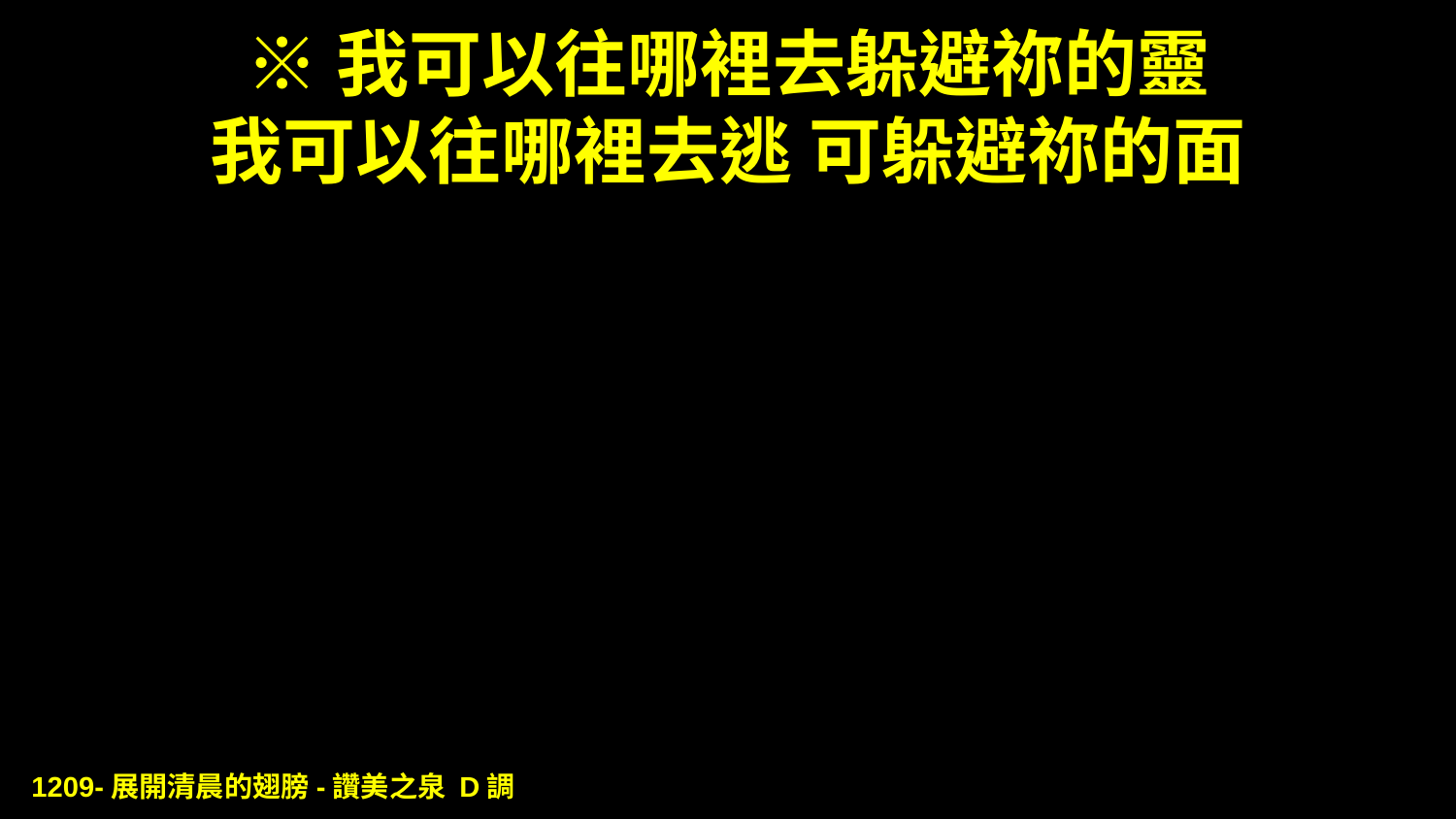

# ※我可以往哪裡去躲避祢的靈 我可以往哪裡去逃 可躲避祢的面
1209-展開清晨的翅膀-讚美之泉 D調